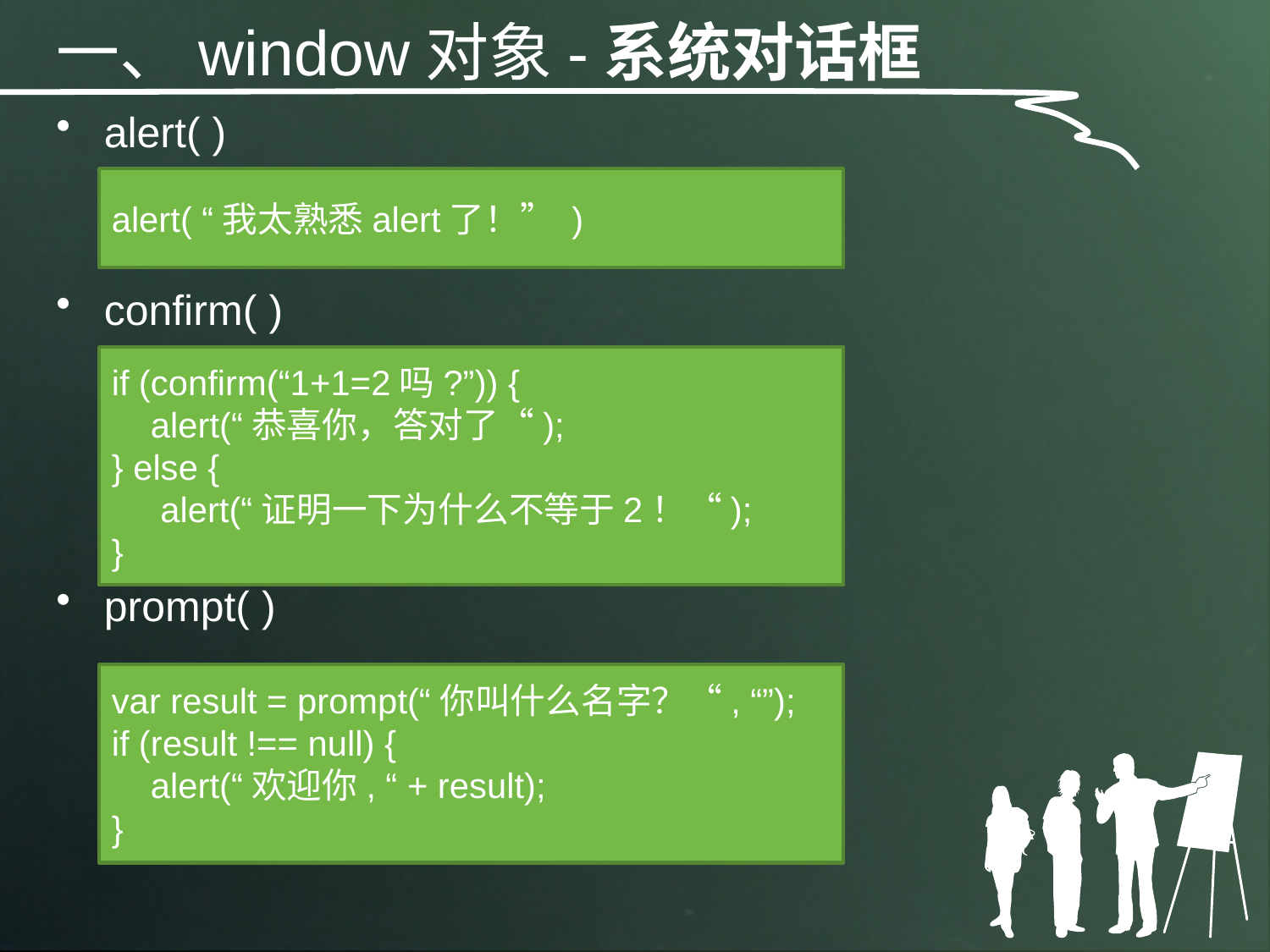

一、window对象-系统对话框

alert( )

confirm( )

prompt( )
alert( “我太熟悉alert了！” )
if (confirm(“1+1=2吗?”)) {
    alert(“恭喜你，答对了“);
} else {
     alert(“证明一下为什么不等于2！“);
}
var result = prompt(“你叫什么名字？“, “”);
if (result !== null) {
    alert(“欢迎你, “ + result);
}